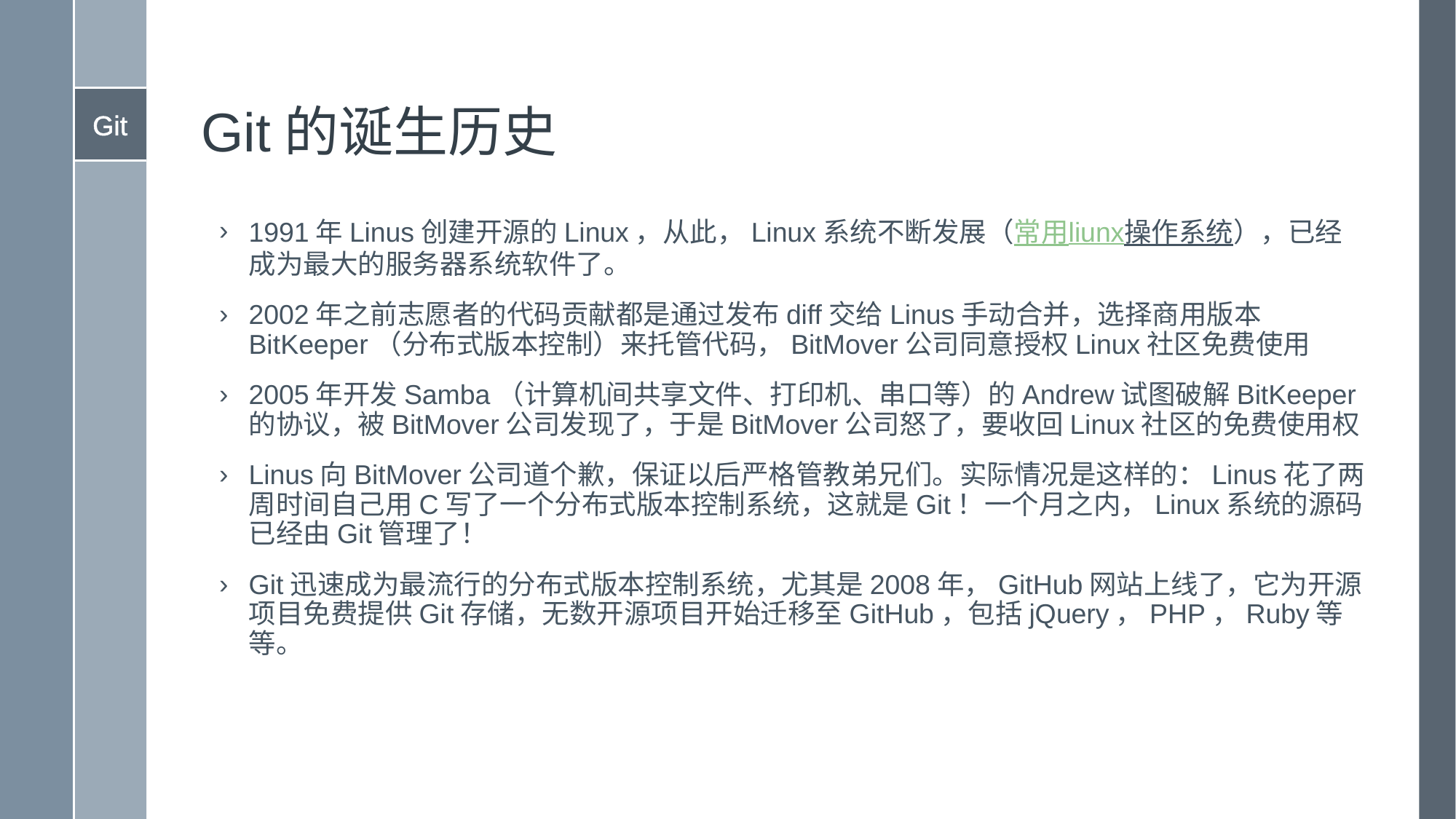

# Git的诞生历史

1991年Linus创建开源的Linux，从此，Linux系统不断发展（常用liunx操作系统），已经成为最大的服务器系统软件了。
2002年之前志愿者的代码贡献都是通过发布diff交给Linus手动合并，选择商用版本BitKeeper（分布式版本控制）来托管代码，BitMover公司同意授权Linux社区免费使用
2005年开发Samba（计算机间共享文件、打印机、串口等）的Andrew试图破解BitKeeper的协议，被BitMover公司发现了，于是BitMover公司怒了，要收回Linux社区的免费使用权
Linus向BitMover公司道个歉，保证以后严格管教弟兄们。实际情况是这样的：Linus花了两周时间自己用C写了一个分布式版本控制系统，这就是Git！一个月之内，Linux系统的源码已经由Git管理了！
Git迅速成为最流行的分布式版本控制系统，尤其是2008年，GitHub网站上线了，它为开源项目免费提供Git存储，无数开源项目开始迁移至GitHub，包括jQuery，PHP，Ruby等等。